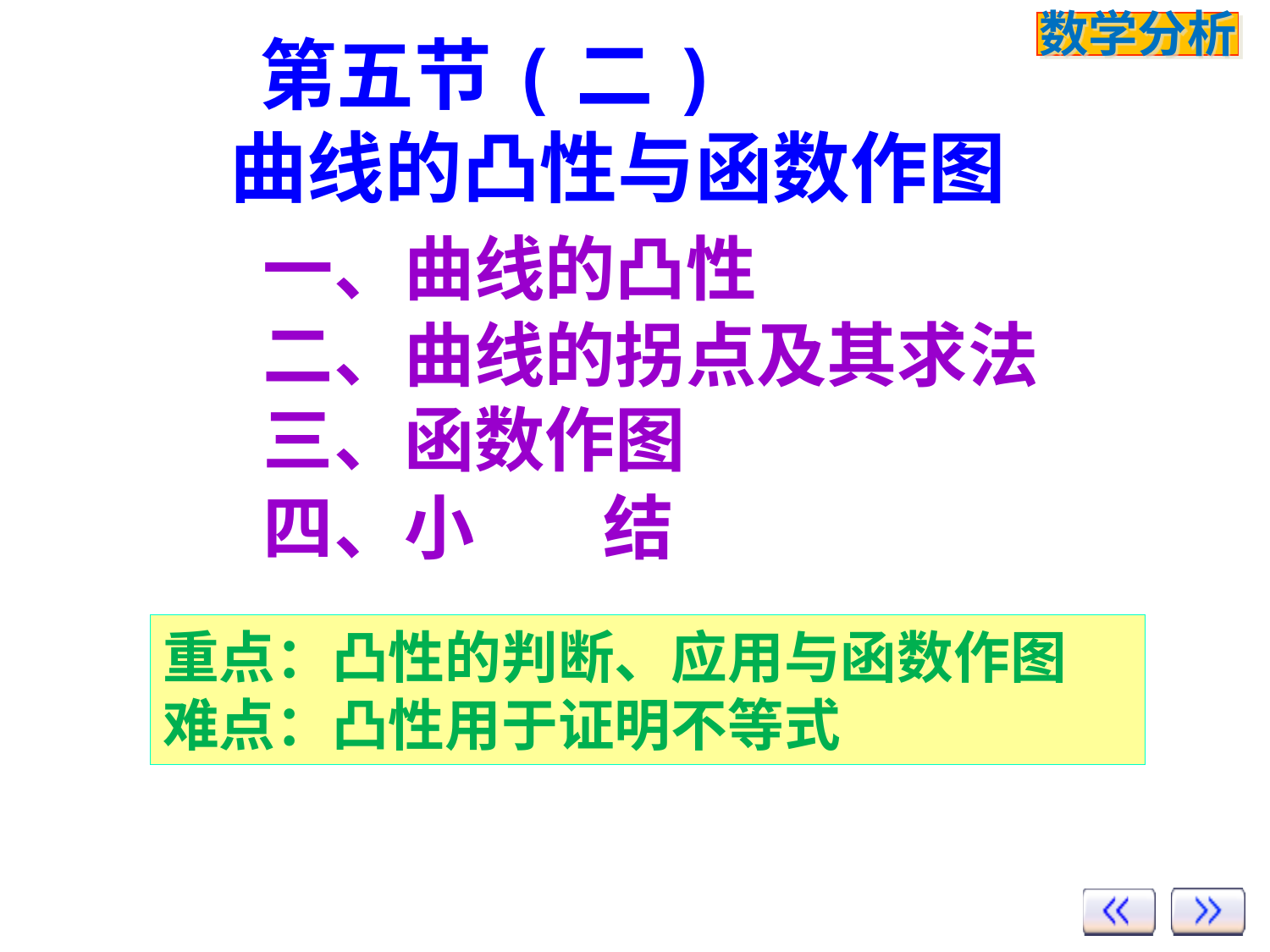

# 第五节(二) 曲线的凸性与函数作图
一、曲线的凸性
二、曲线的拐点及其求法
三、函数作图
四、小        结
重点：凸性的判断、应用与函数作图
难点：凸性用于证明不等式